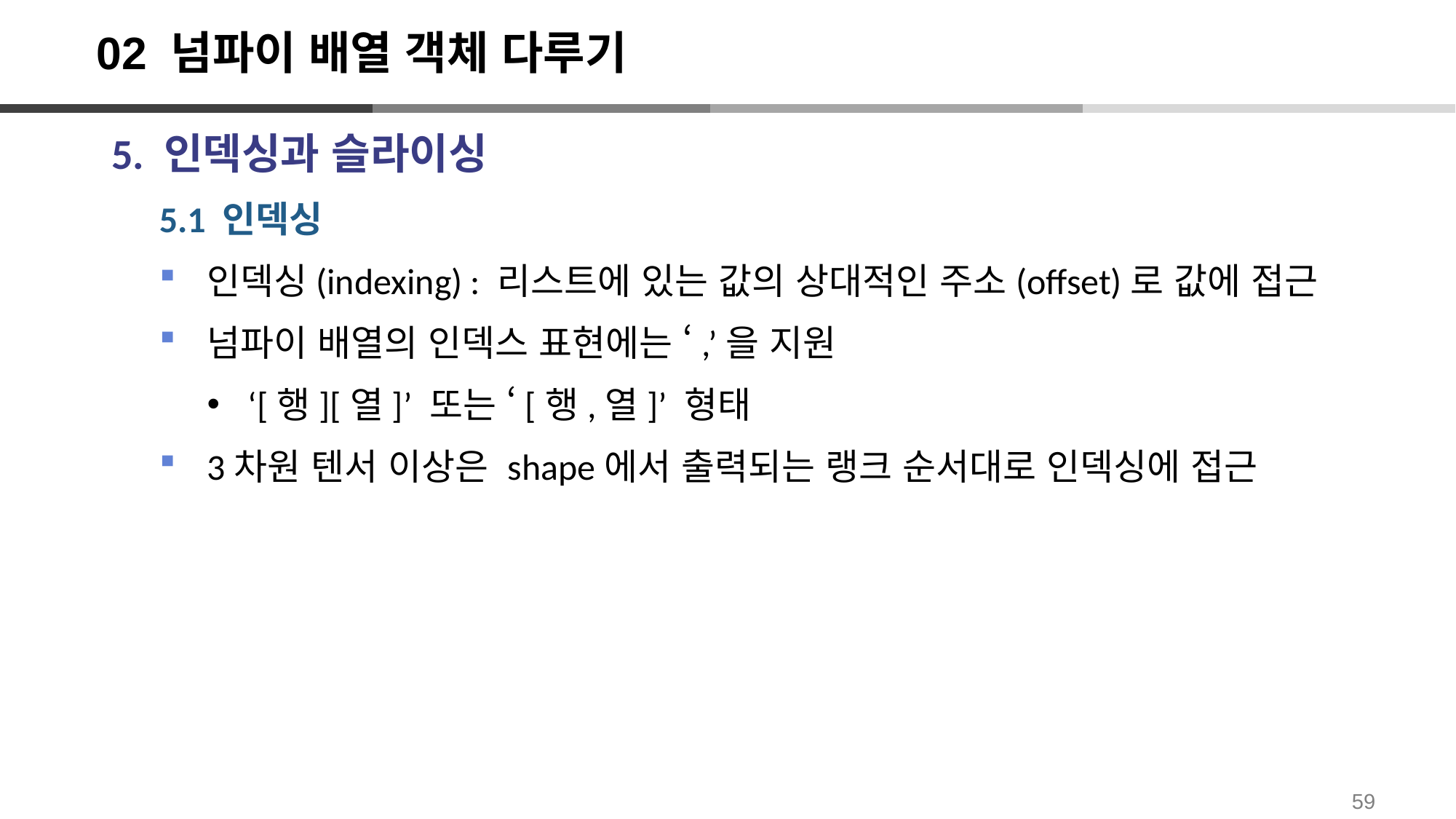

# 02 넘파이 배열 객체 다루기
5. 인덱싱과 슬라이싱
5.1 인덱싱
인덱싱(indexing) : 리스트에 있는 값의 상대적인 주소(offset)로 값에 접근
넘파이 배열의 인덱스 표현에는 ‘,’을 지원
‘[행][열]’ 또는 ‘[행,열]’ 형태
3차원 텐서 이상은 shape에서 출력되는 랭크 순서대로 인덱싱에 접근